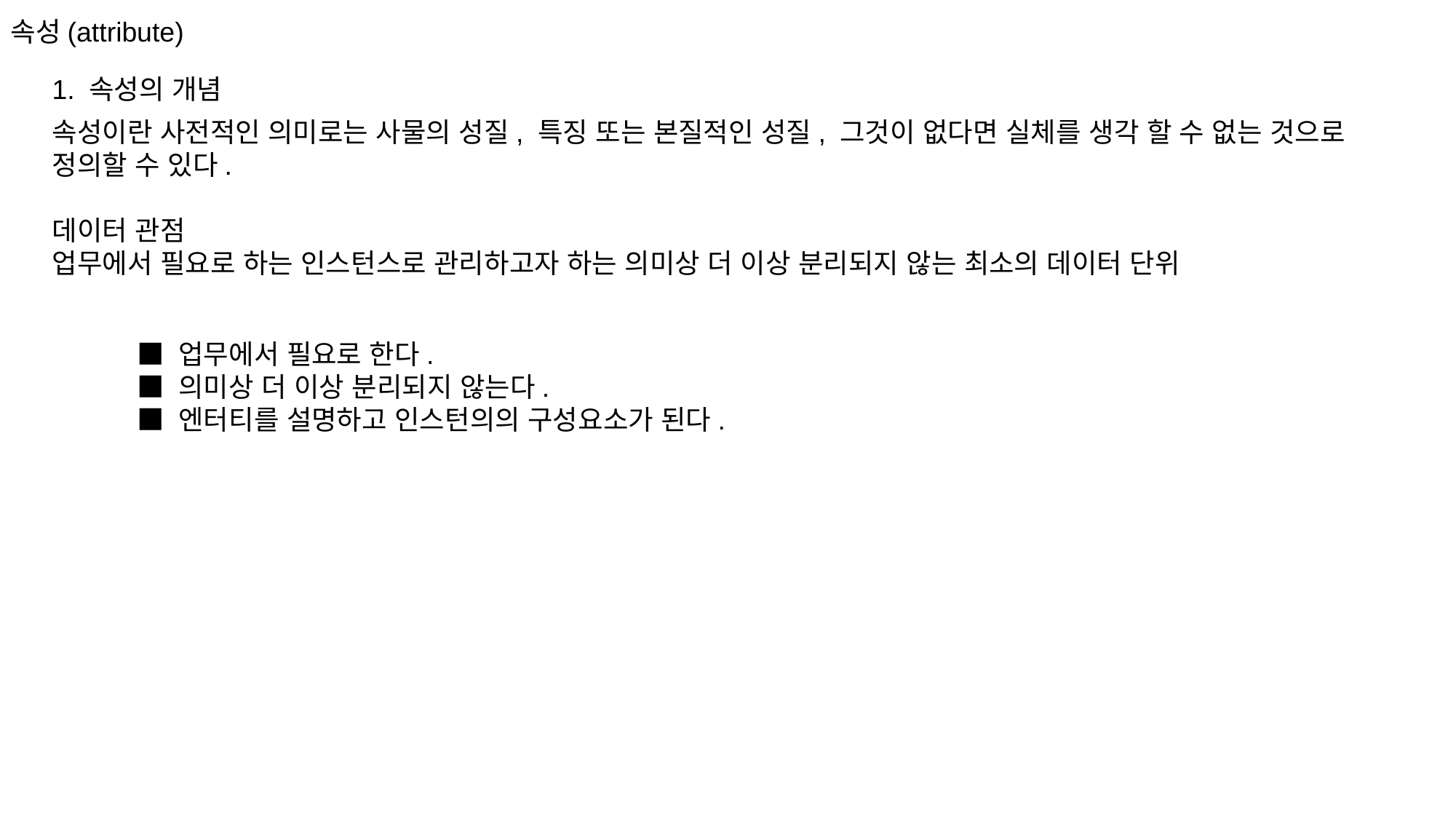

속성(attribute)
1. 속성의 개념
속성이란 사전적인 의미로는 사물의 성질, 특징 또는 본질적인 성질, 그것이 없다면 실체를 생각 할 수 없는 것으로 정의할 수 있다.

데이터 관점
업무에서 필요로 하는 인스턴스로 관리하고자 하는 의미상 더 이상 분리되지 않는 최소의 데이터 단위

■ 업무에서 필요로 한다.
■ 의미상 더 이상 분리되지 않는다.
■ 엔터티를 설명하고 인스턴의의 구성요소가 된다.